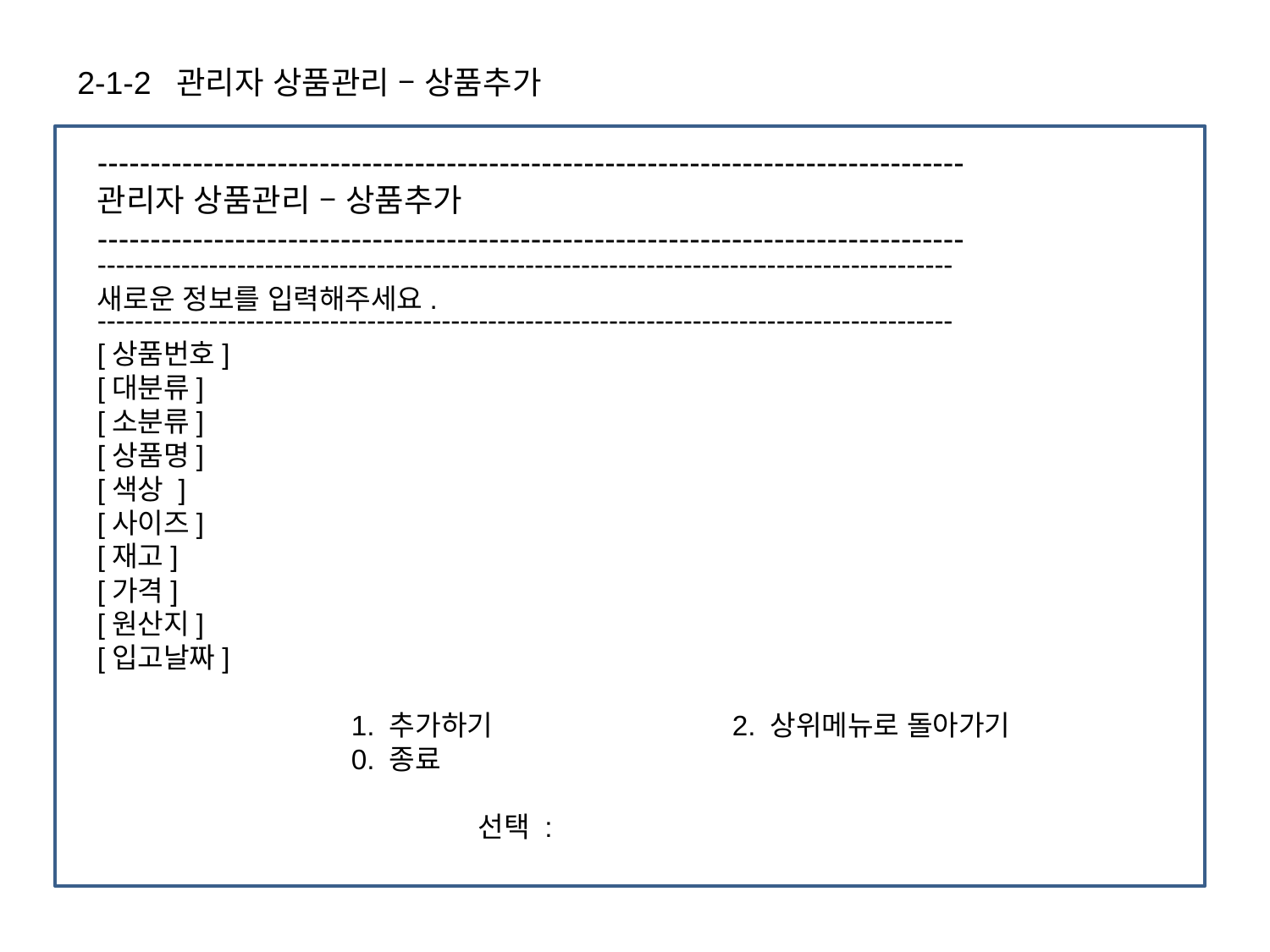

2-1-2  관리자 상품관리 – 상품추가

----------------------------------------------------------------------------------	                관리자 상품관리 – 상품추가
----------------------------------------------------------------------------------
--------------------------------------------------------------------------------------------
새로운 정보를 입력해주세요.

--------------------------------------------------------------------------------------------
[상품번호]
[대분류]
[소분류]
[상품명]
[색상 ]
[사이즈]
[재고]
[가격]
[원산지]
[입고날짜]

		1. 추가하기		2. 상위메뉴로 돌아가기
		0. 종료

			선택 :